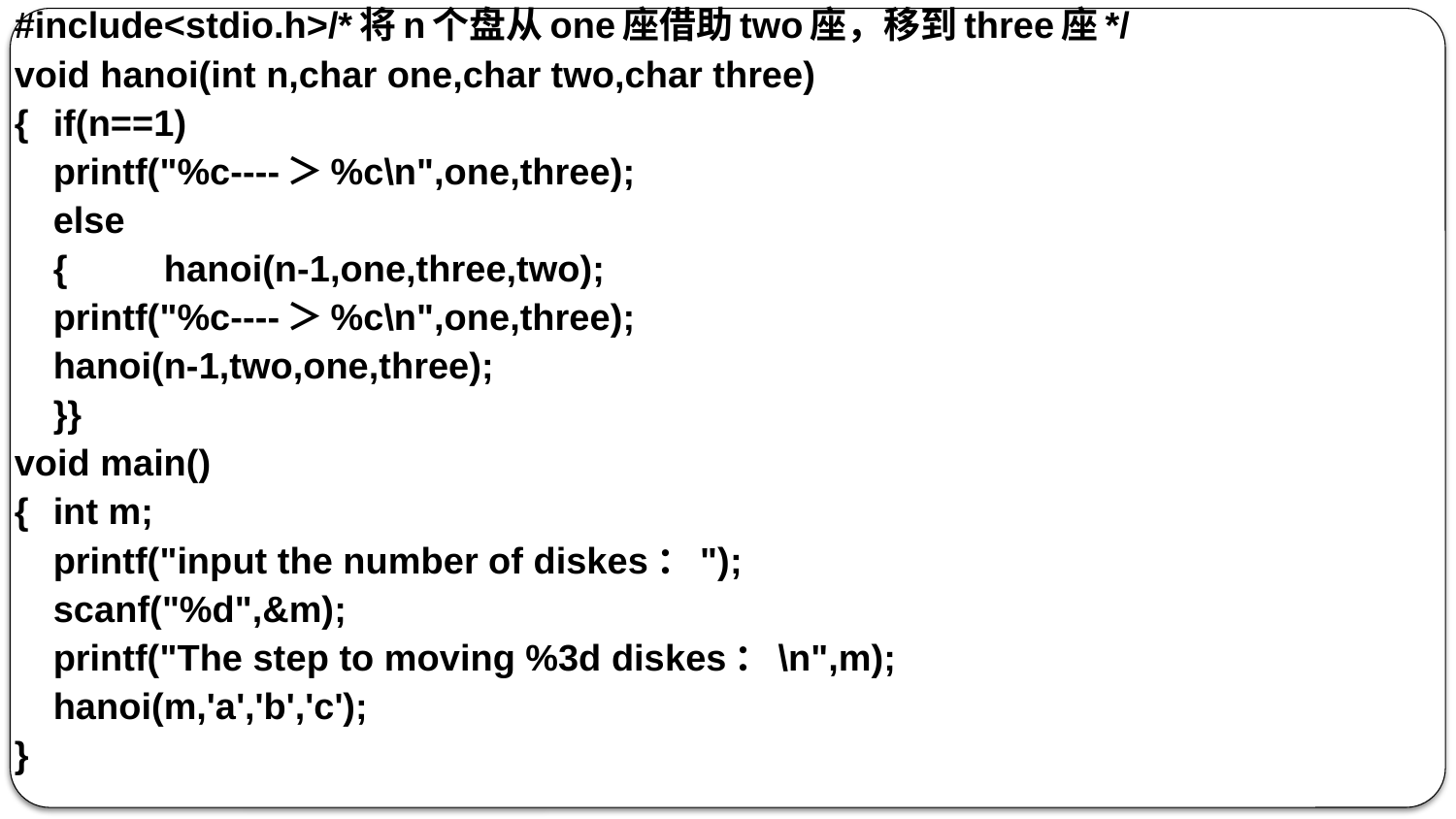

#include<stdio.h>/*将n个盘从one座借助two座，移到three座*/
void hanoi(int n,char one,char two,char three)
{	if(n==1)
		printf("%c----＞%c\n",one,three);
	else
	{	hanoi(n-1,one,three,two);
		printf("%c----＞%c\n",one,three);
		hanoi(n-1,two,one,three);
	}}
void main()
{	int m;
	printf("input the number of diskes：");
	scanf("%d",&m);
	printf("The step to moving %3d diskes：\n",m);
	hanoi(m,'a','b','c');
}

#